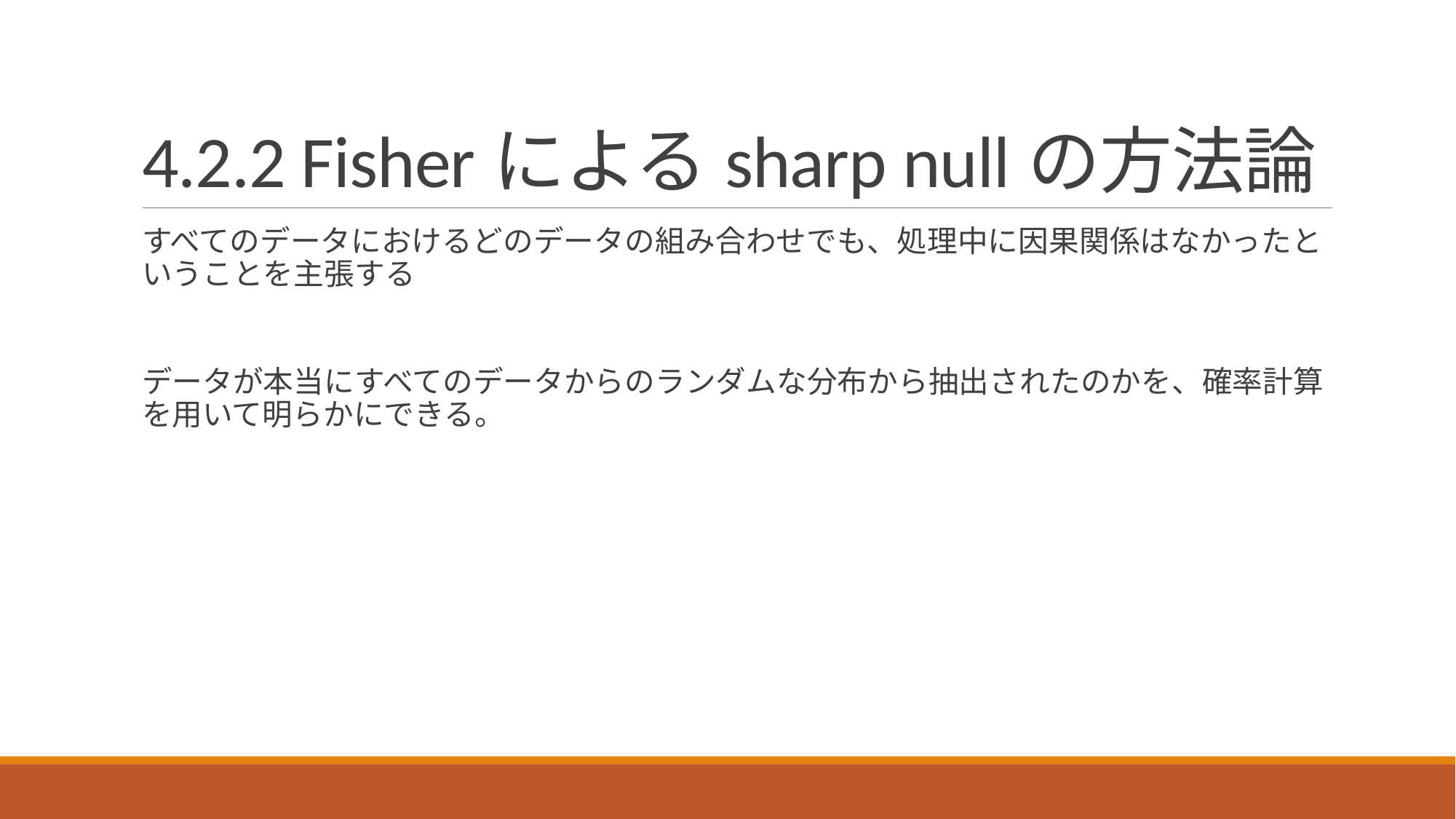

# 4.2.2 Fisherによるsharp nullの方法論
すべてのデータにおけるどのデータの組み合わせでも、処理中に因果関係はなかったということを主張する

データが本当にすべてのデータからのランダムな分布から抽出されたのかを、確率計算を用いて明らかにできる。